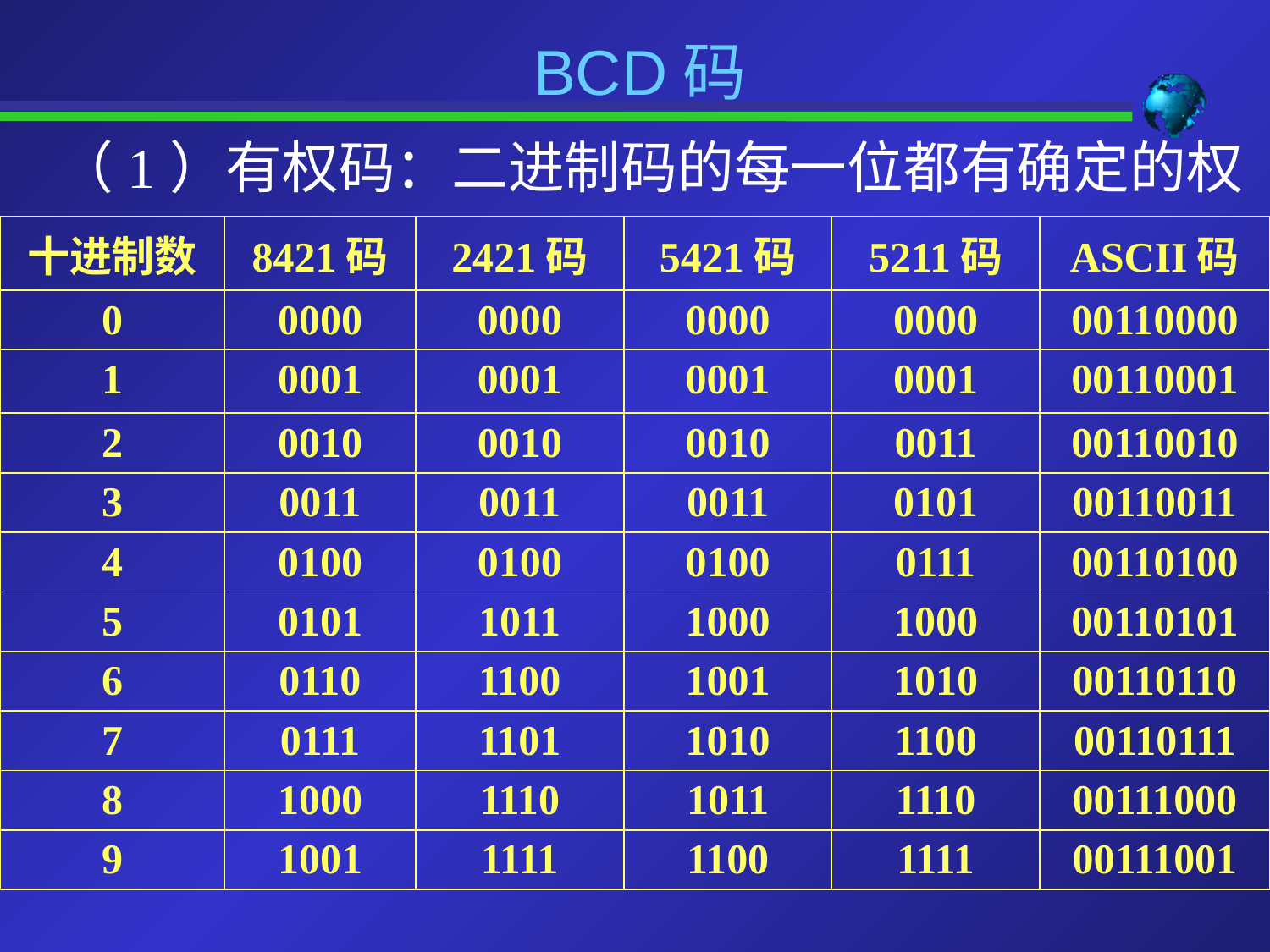

BCD码
（1）有权码：二进制码的每一位都有确定的权
| 十进制数 | 8421码 | 2421码 | 5421码 | 5211码 | ASCII码 |
| --- | --- | --- | --- | --- | --- |
| 0 | 0000 | 0000 | 0000 | 0000 | 00110000 |
| 1 | 0001 | 0001 | 0001 | 0001 | 00110001 |
| 2 | 0010 | 0010 | 0010 | 0011 | 00110010 |
| 3 | 0011 | 0011 | 0011 | 0101 | 00110011 |
| 4 | 0100 | 0100 | 0100 | 0111 | 00110100 |
| 5 | 0101 | 1011 | 1000 | 1000 | 00110101 |
| 6 | 0110 | 1100 | 1001 | 1010 | 00110110 |
| 7 | 0111 | 1101 | 1010 | 1100 | 00110111 |
| 8 | 1000 | 1110 | 1011 | 1110 | 00111000 |
| 9 | 1001 | 1111 | 1100 | 1111 | 00111001 |